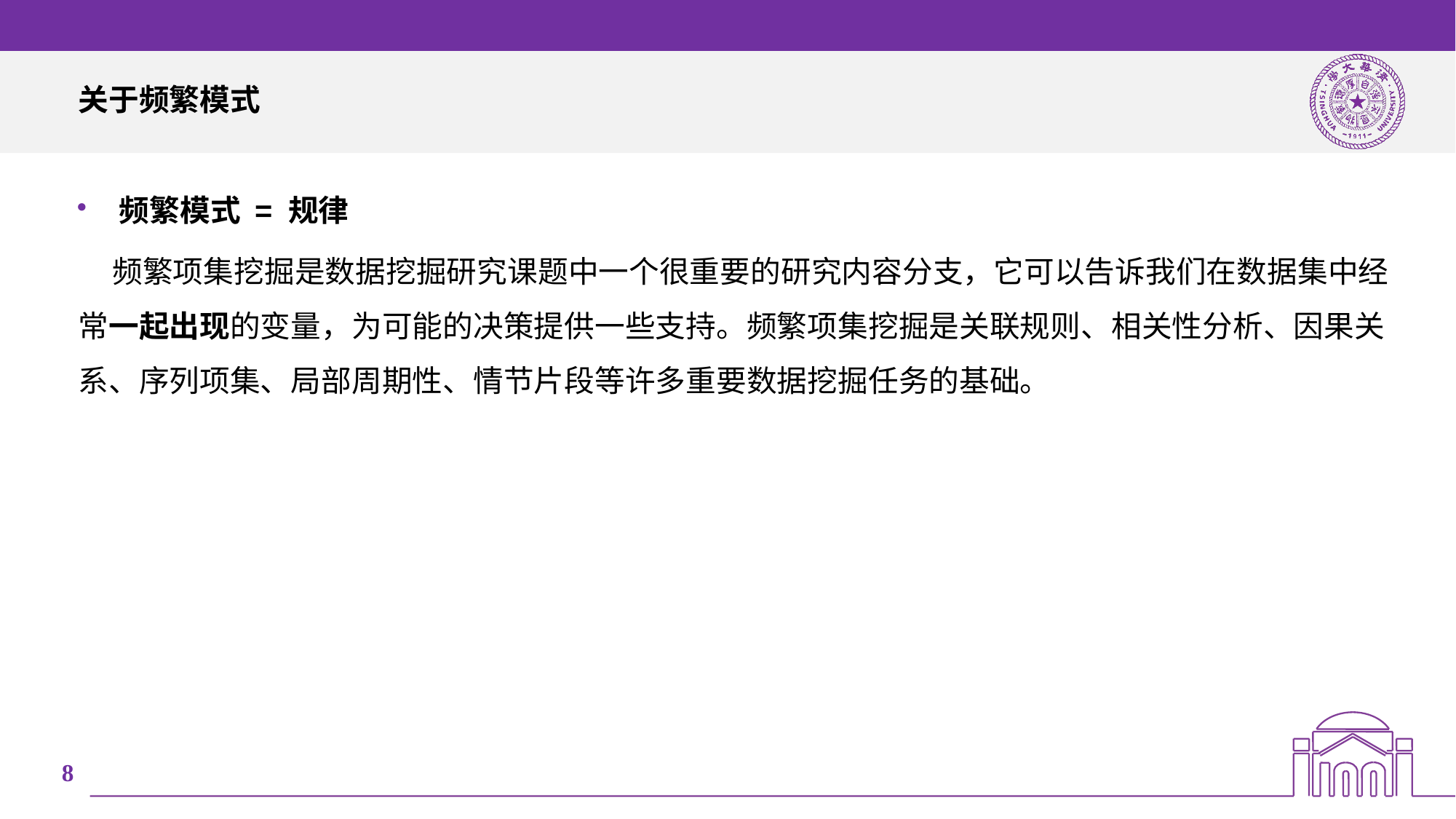

# 关于频繁模式
频繁模式 = 规律
    频繁项集挖掘是数据挖掘研究课题中一个很重要的研究内容分支，它可以告诉我们在数据集中经常一起出现的变量，为可能的决策提供一些支持。频繁项集挖掘是关联规则、相关性分析、因果关系、序列项集、局部周期性、情节片段等许多重要数据挖掘任务的基础。